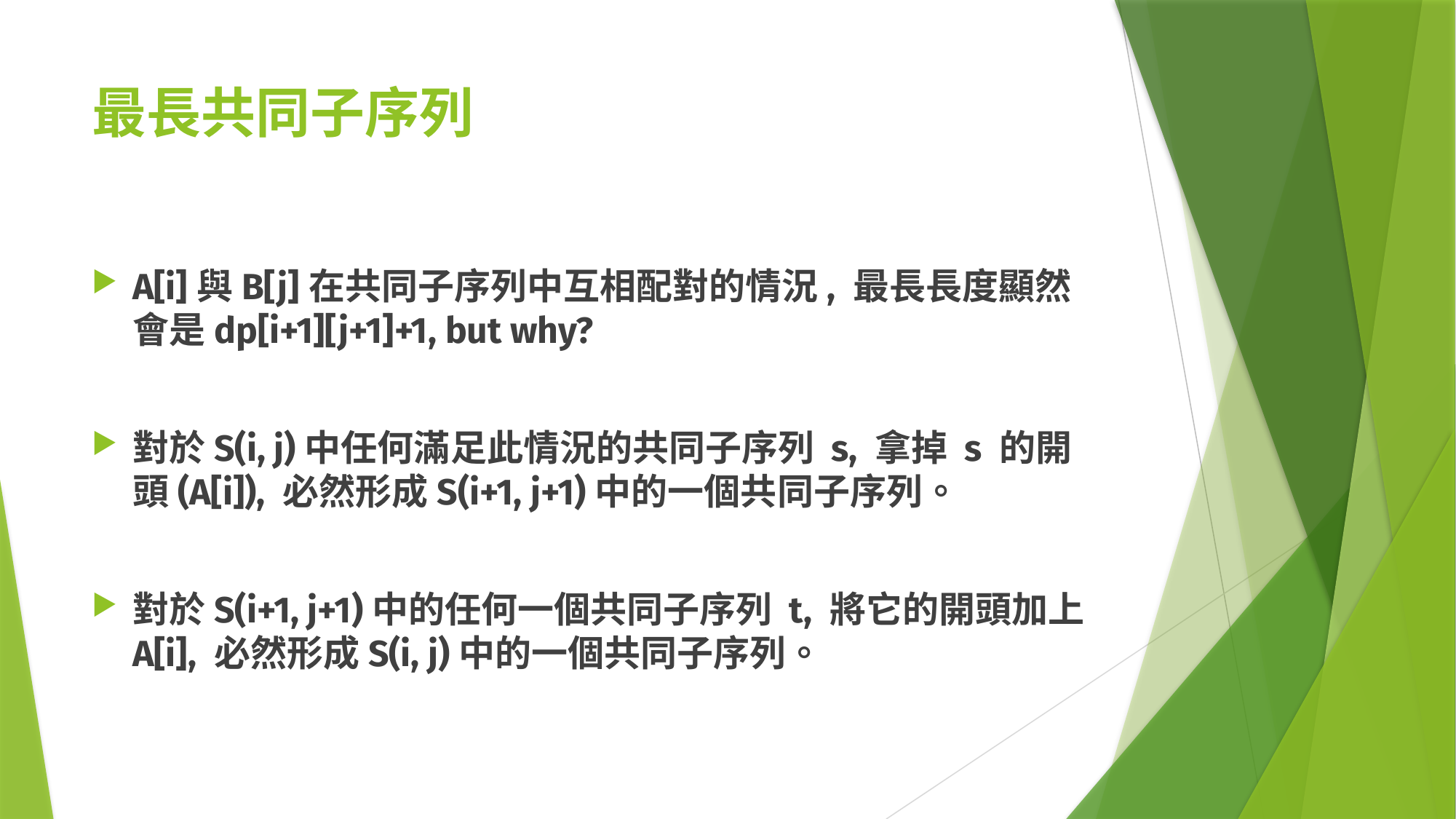

# 最長共同子序列
A[i]與B[j]在共同子序列中互相配對的情況, 最長長度顯然會是dp[i+1][j+1]+1, but why?

對於S(i, j)中任何滿足此情況的共同子序列 s, 拿掉 s 的開頭(A[i]), 必然形成S(i+1, j+1)中的一個共同子序列。

對於S(i+1, j+1)中的任何一個共同子序列 t, 將它的開頭加上A[i], 必然形成S(i, j)中的一個共同子序列。